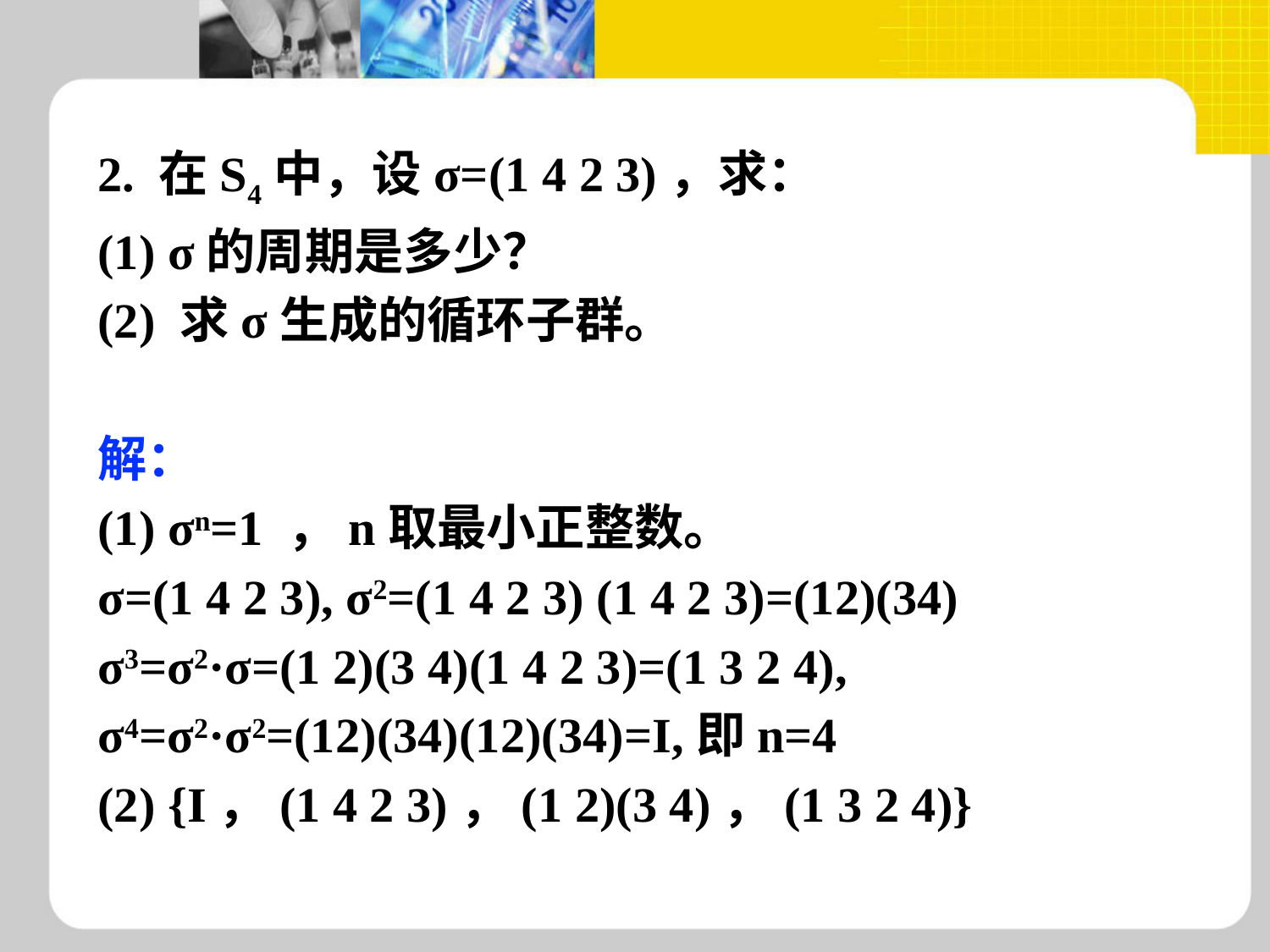

2. 在S4中，设σ=(1 4 2 3)，求：
(1) σ的周期是多少？
(2) 求σ生成的循环子群。

解：
(1) σn=1 ，n取最小正整数。
σ=(1 4 2 3), σ2=(1 4 2 3) (1 4 2 3)=(12)(34)
σ3=σ2·σ=(1 2)(3 4)(1 4 2 3)=(1 3 2 4),
σ4=σ2·σ2=(12)(34)(12)(34)=I,即n=4
(2) {I，(1 4 2 3)，(1 2)(3 4)，(1 3 2 4)}